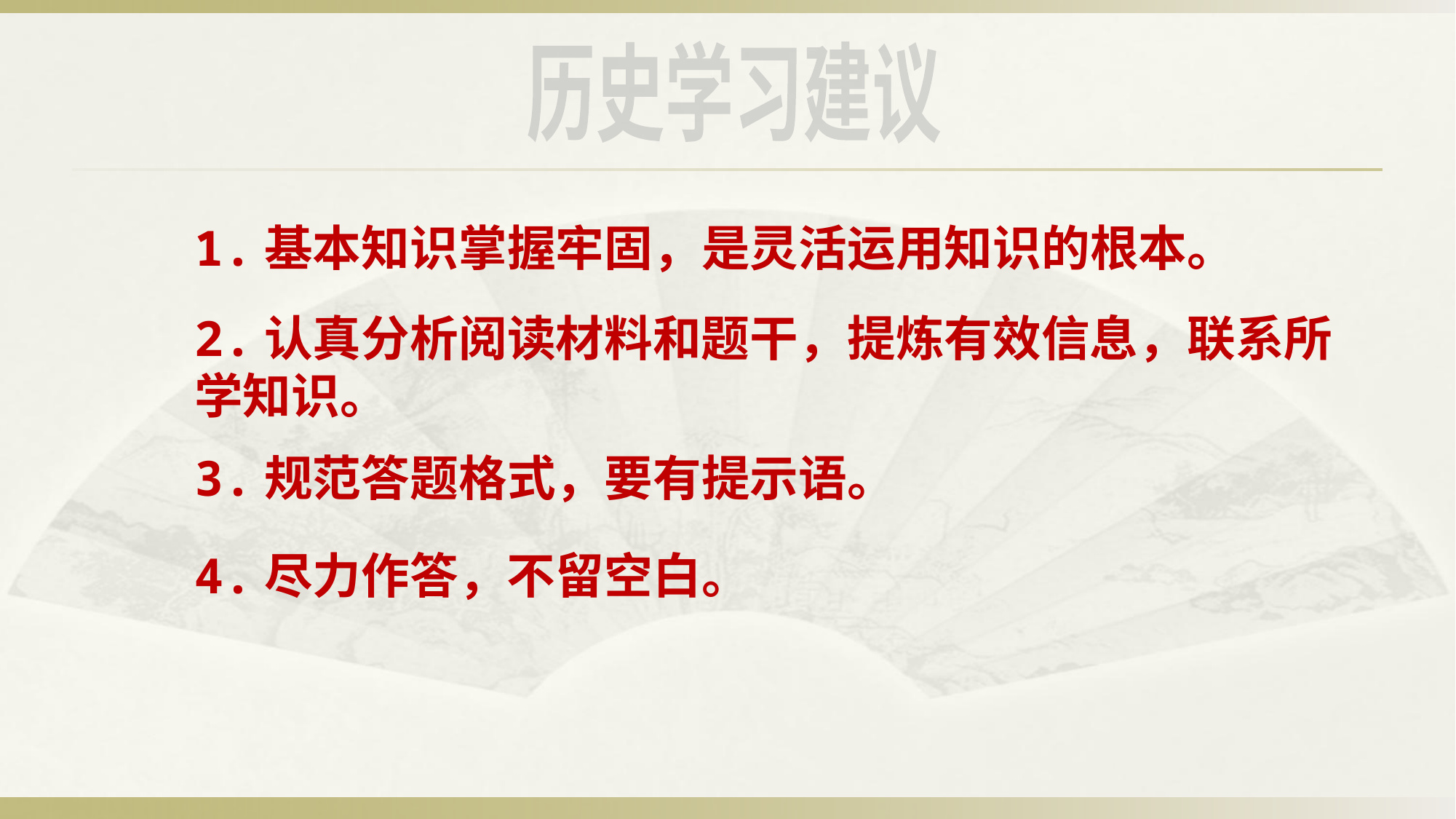

历史学习建议
1.基本知识掌握牢固，是灵活运用知识的根本。
2.认真分析阅读材料和题干，提炼有效信息，联系所学知识。
3.规范答题格式，要有提示语。
4.尽力作答，不留空白。